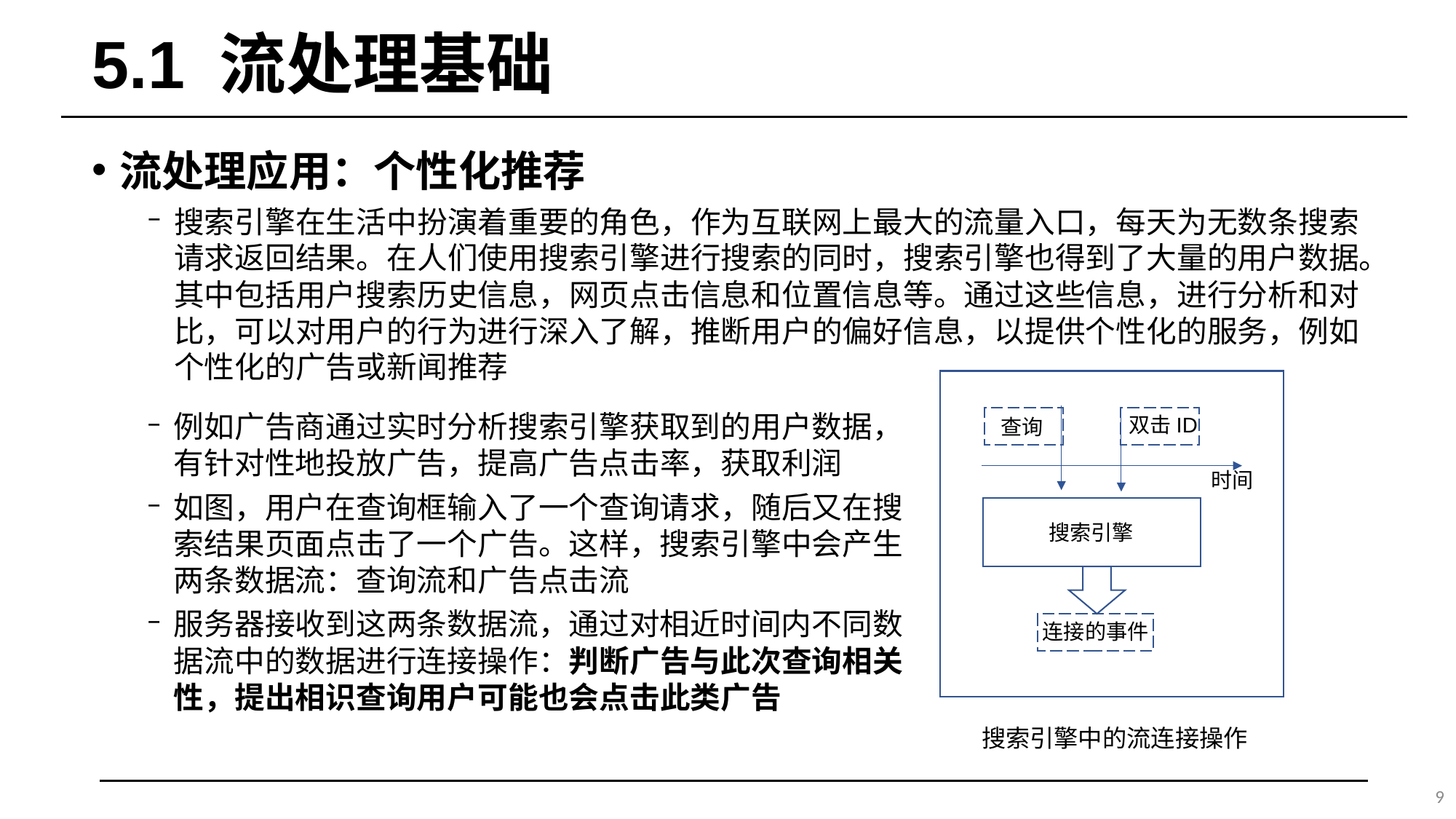

# 5.1 流处理基础
流处理应用：个性化推荐
搜索引擎在生活中扮演着重要的角色，作为互联网上最大的流量入口，每天为无数条搜索请求返回结果。在人们使用搜索引擎进行搜索的同时，搜索引擎也得到了大量的用户数据。其中包括用户搜索历史信息，网页点击信息和位置信息等。通过这些信息，进行分析和对比，可以对用户的行为进行深入了解，推断用户的偏好信息，以提供个性化的服务，例如个性化的广告或新闻推荐

例如广告商通过实时分析搜索引擎获取到的用户数据，有针对性地投放广告，提高广告点击率，获取利润
如图，用户在查询框输入了一个查询请求，随后又在搜索结果页面点击了一个广告。这样，搜索引擎中会产生两条数据流：查询流和广告点击流
服务器接收到这两条数据流，通过对相近时间内不同数据流中的数据进行连接操作：判断广告与此次查询相关性，提出相识查询用户可能也会点击此类广告
双击ID

查询
时间

搜索引擎

连接的事件

搜索引擎中的流连接操作
9